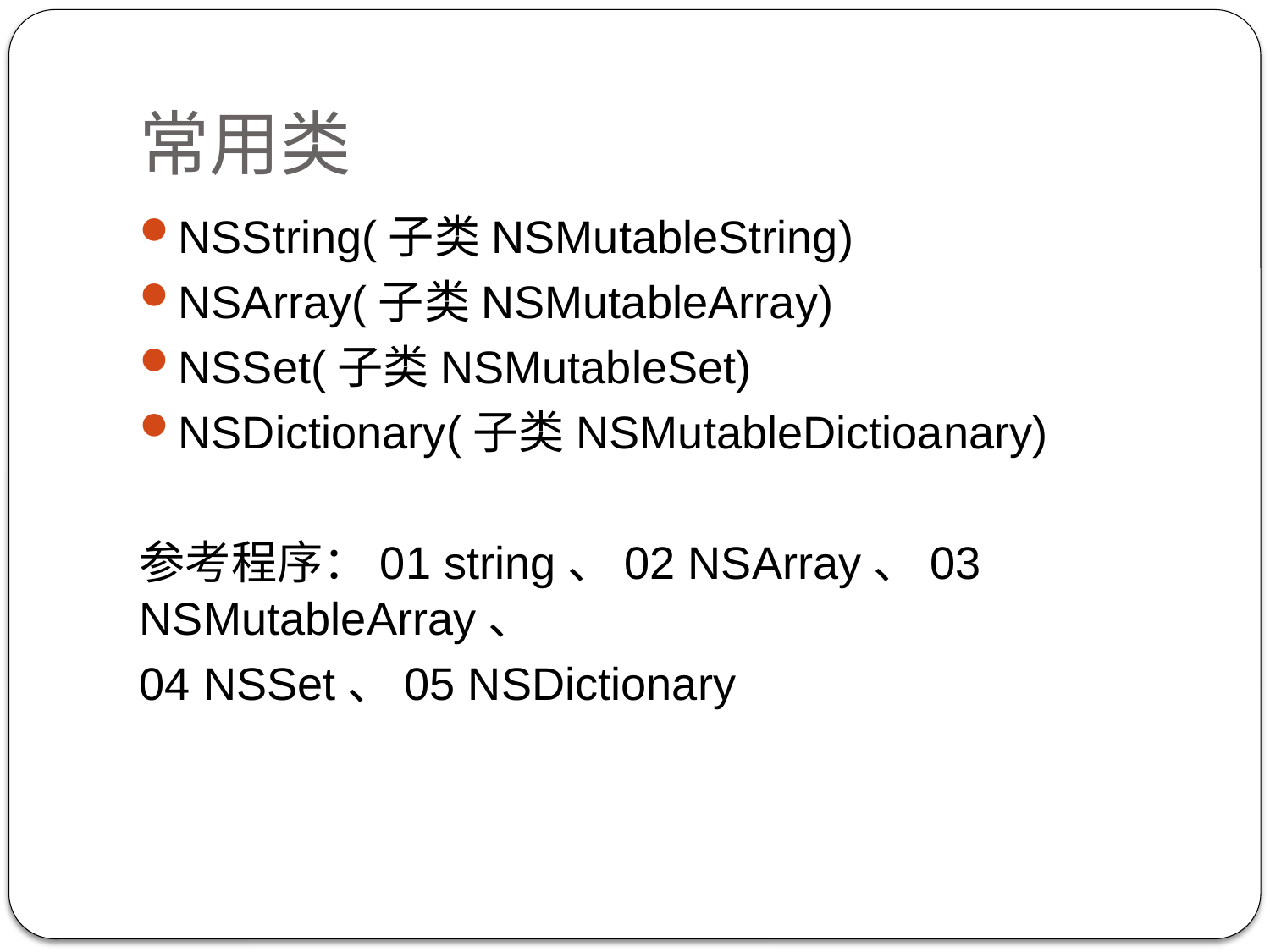

# 常用类
NSString(子类NSMutableString)
NSArray(子类NSMutableArray)
NSSet(子类NSMutableSet)
NSDictionary(子类NSMutableDictioanary)

参考程序：01 string、02 NSArray、03 NSMutableArray、
04 NSSet、05 NSDictionary